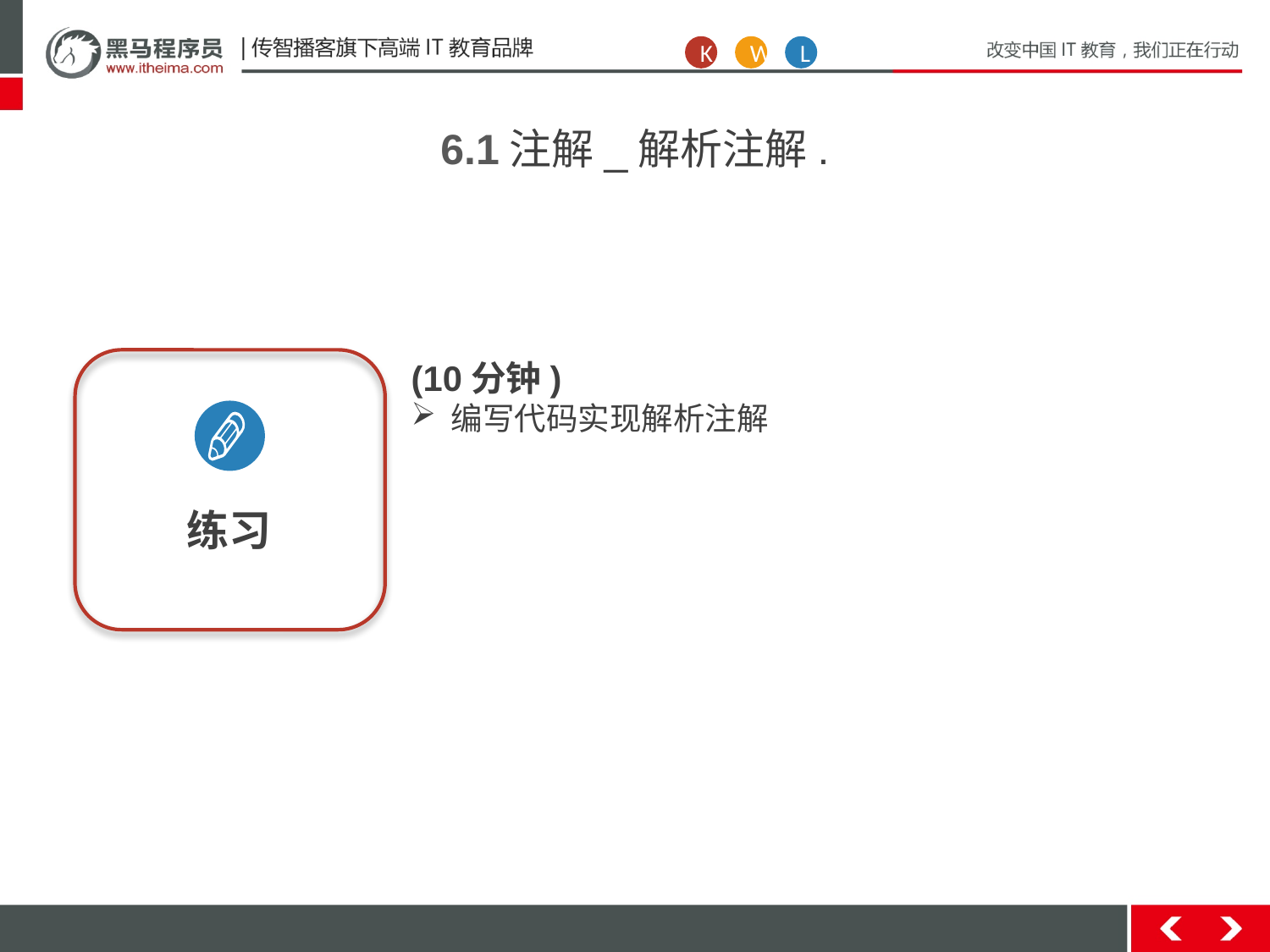

K
W
L
6.1注解_解析注解.

练习
(10分钟)
编写代码实现解析注解